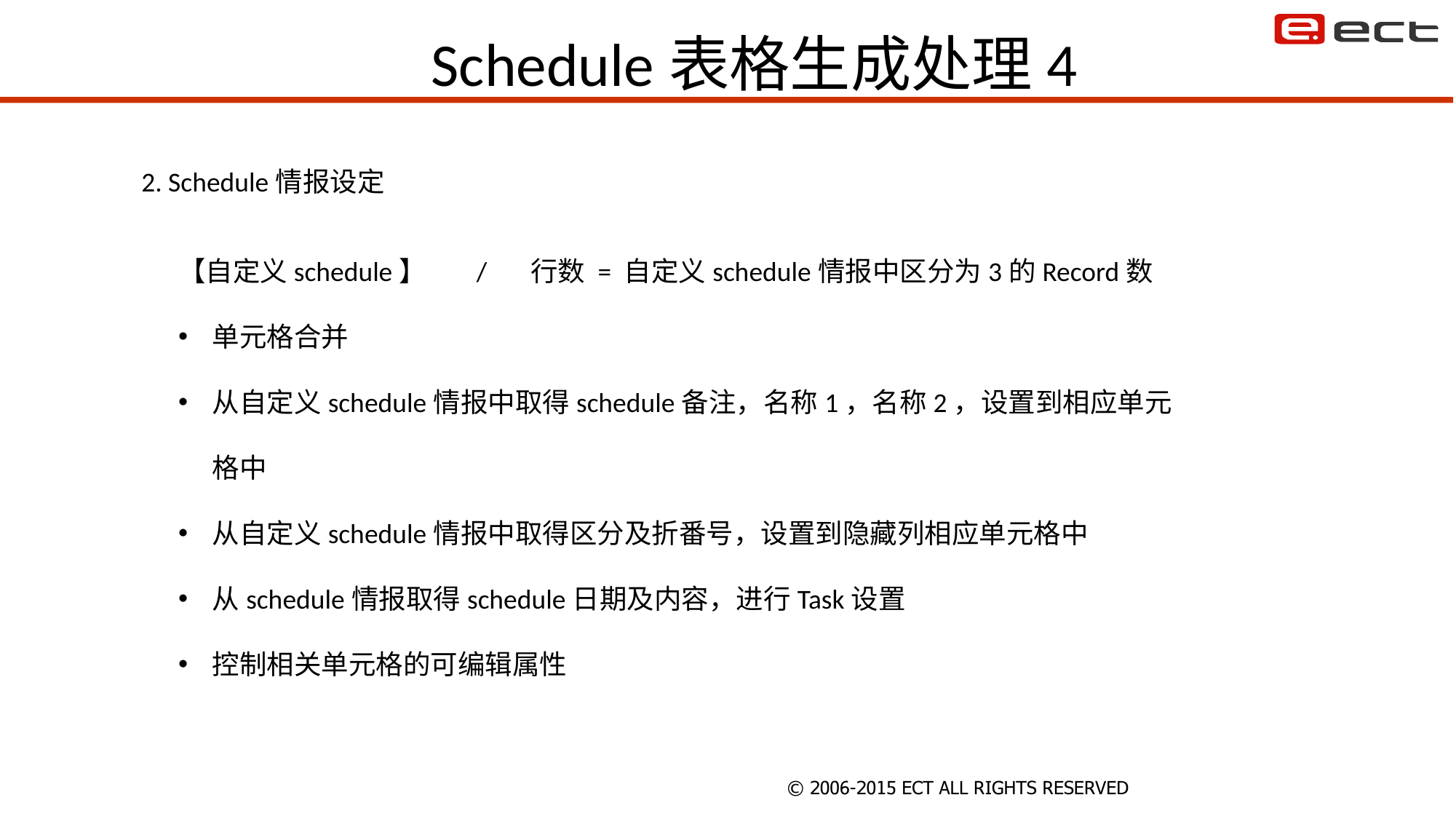

# Schedule表格生成处理4
2. Schedule情报设定
【自定义schedule】       /      行数 = 自定义schedule情报中区分为3的Record数
单元格合并
从自定义schedule情报中取得schedule备注，名称1，名称2，设置到相应单元格中
从自定义schedule情报中取得区分及折番号，设置到隐藏列相应单元格中
从schedule情报取得schedule日期及内容，进行Task设置
控制相关单元格的可编辑属性